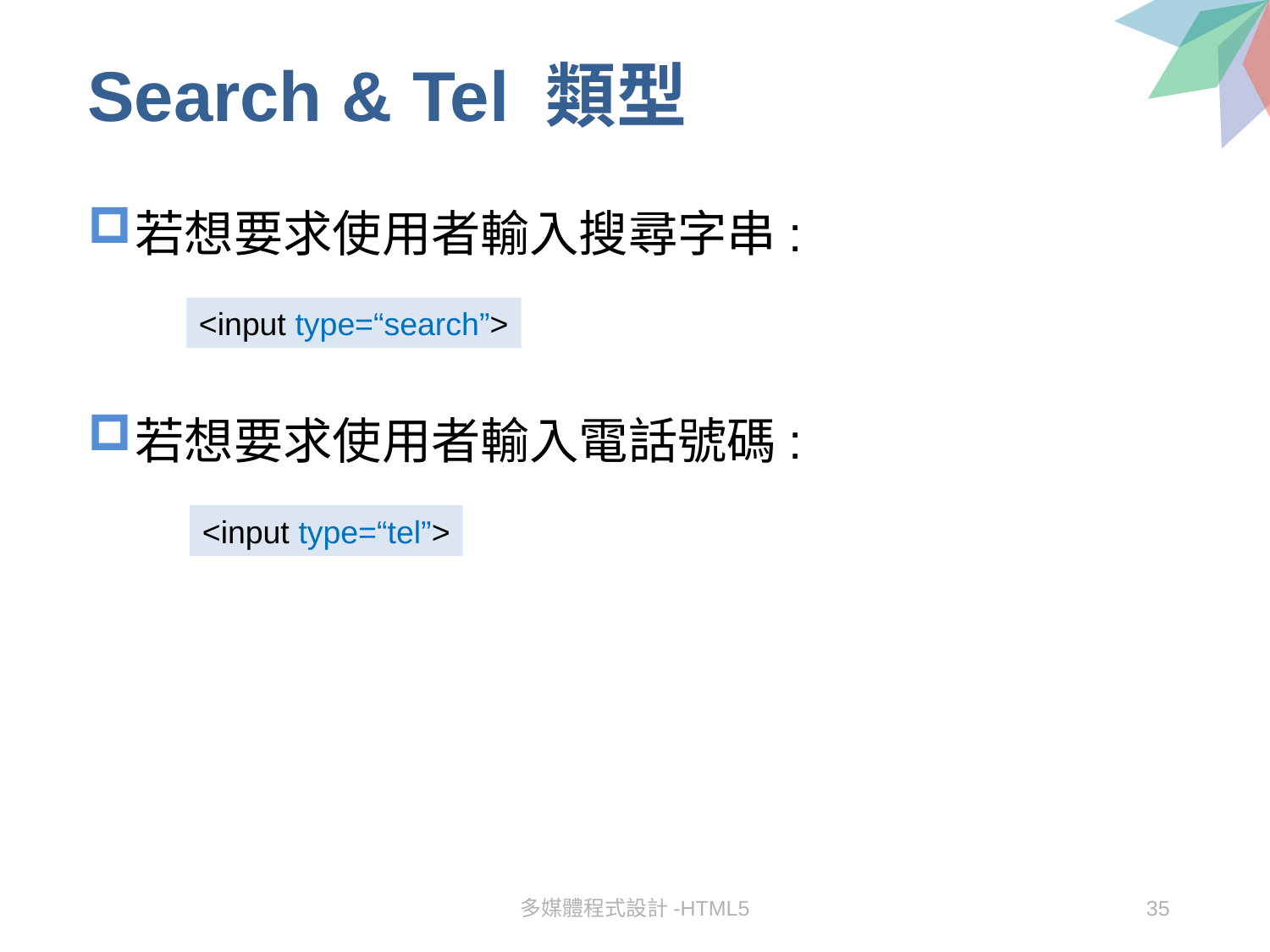

# Search & Tel 類型
若想要求使用者輸入搜尋字串:

若想要求使用者輸入電話號碼:
<input type=“search”>
<input type=“tel”>
多媒體程式設計-HTML5
35